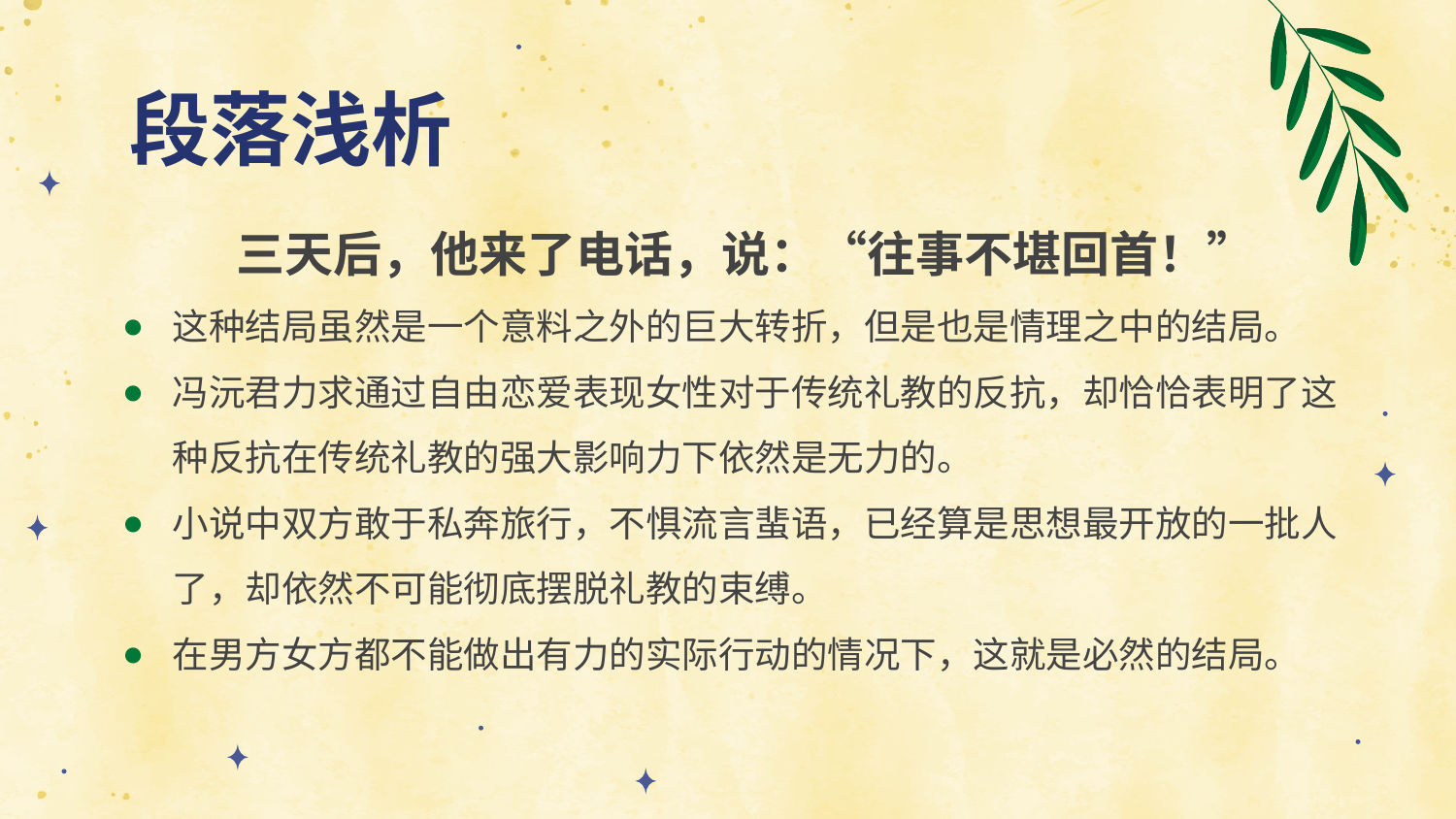

# 段落浅析
三天后，他来了电话，说：“往事不堪回首！”
这种结局虽然是一个意料之外的巨大转折，但是也是情理之中的结局。
冯沅君力求通过自由恋爱表现女性对于传统礼教的反抗，却恰恰表明了这种反抗在传统礼教的强大影响力下依然是无力的。
小说中双方敢于私奔旅行，不惧流言蜚语，已经算是思想最开放的一批人了，却依然不可能彻底摆脱礼教的束缚。
在男方女方都不能做出有力的实际行动的情况下，这就是必然的结局。